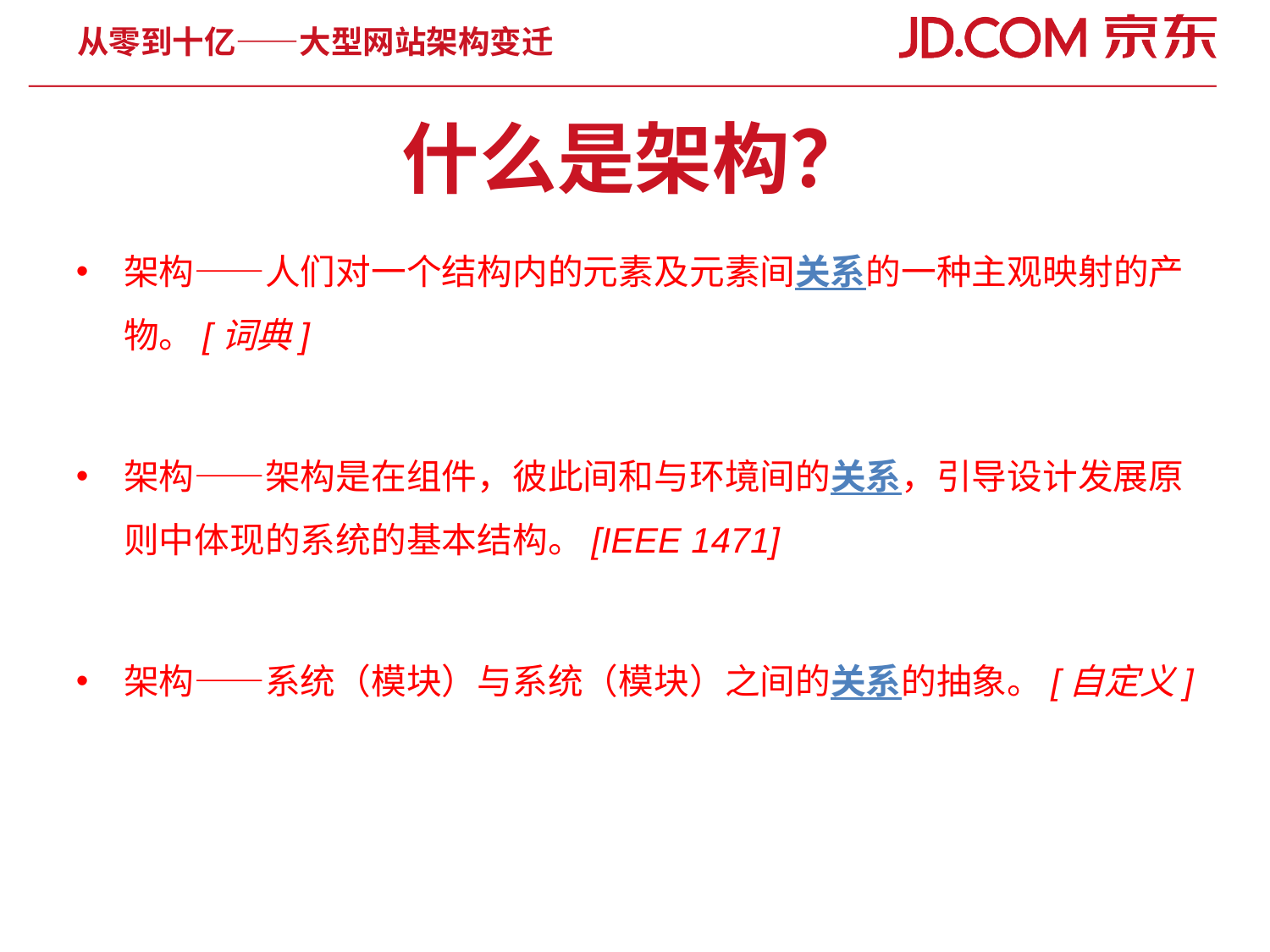

# 什么是架构？
架构——人们对一个结构内的元素及元素间关系的一种主观映射的产物。[词典]

架构——架构是在组件，彼此间和与环境间的关系，引导设计发展原则中体现的系统的基本结构。[IEEE 1471]

架构——系统（模块）与系统（模块）之间的关系的抽象。[自定义]